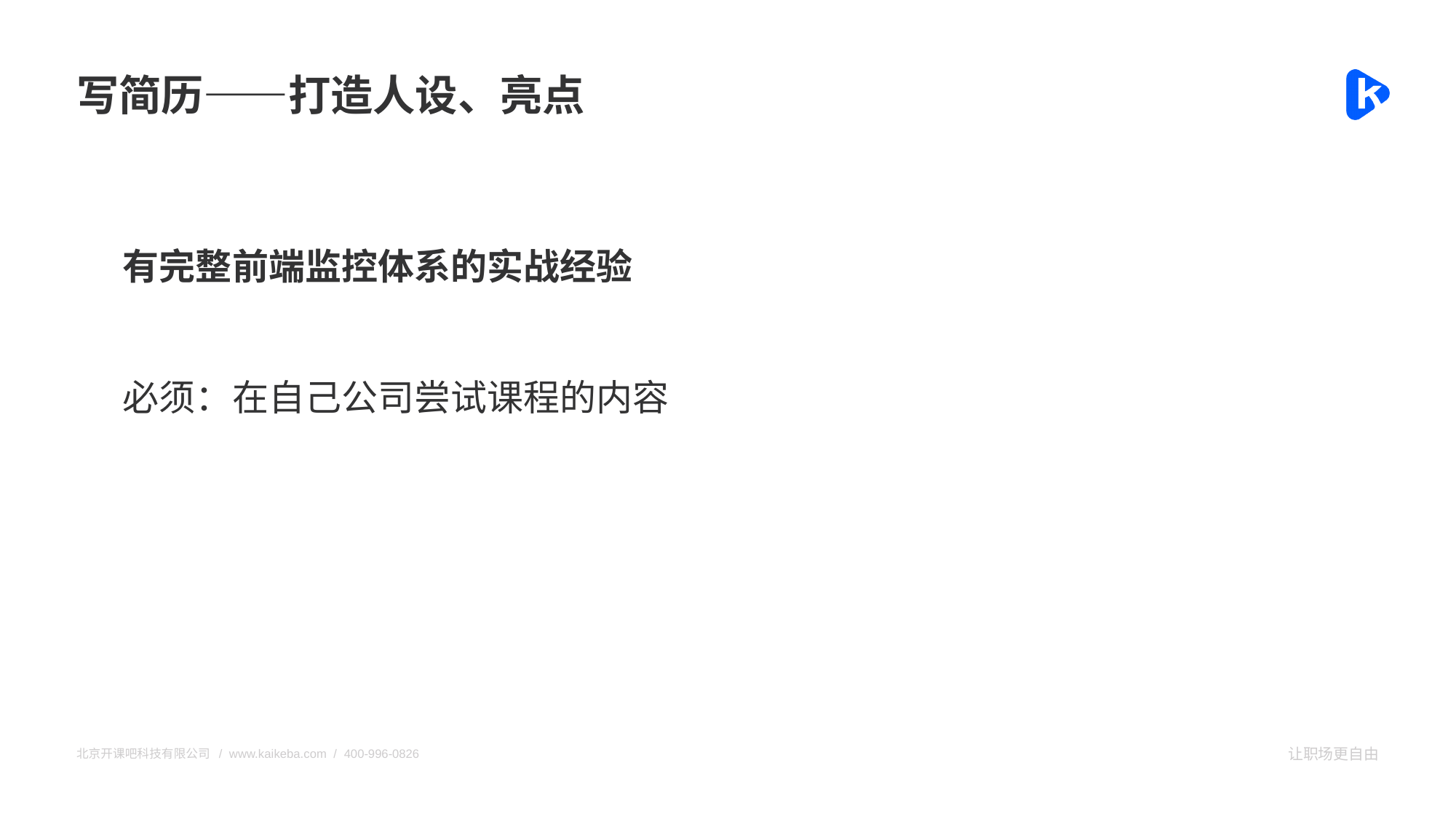

写简历——打造人设、亮点
有完整前端监控体系的实战经验

必须：在自己公司尝试课程的内容